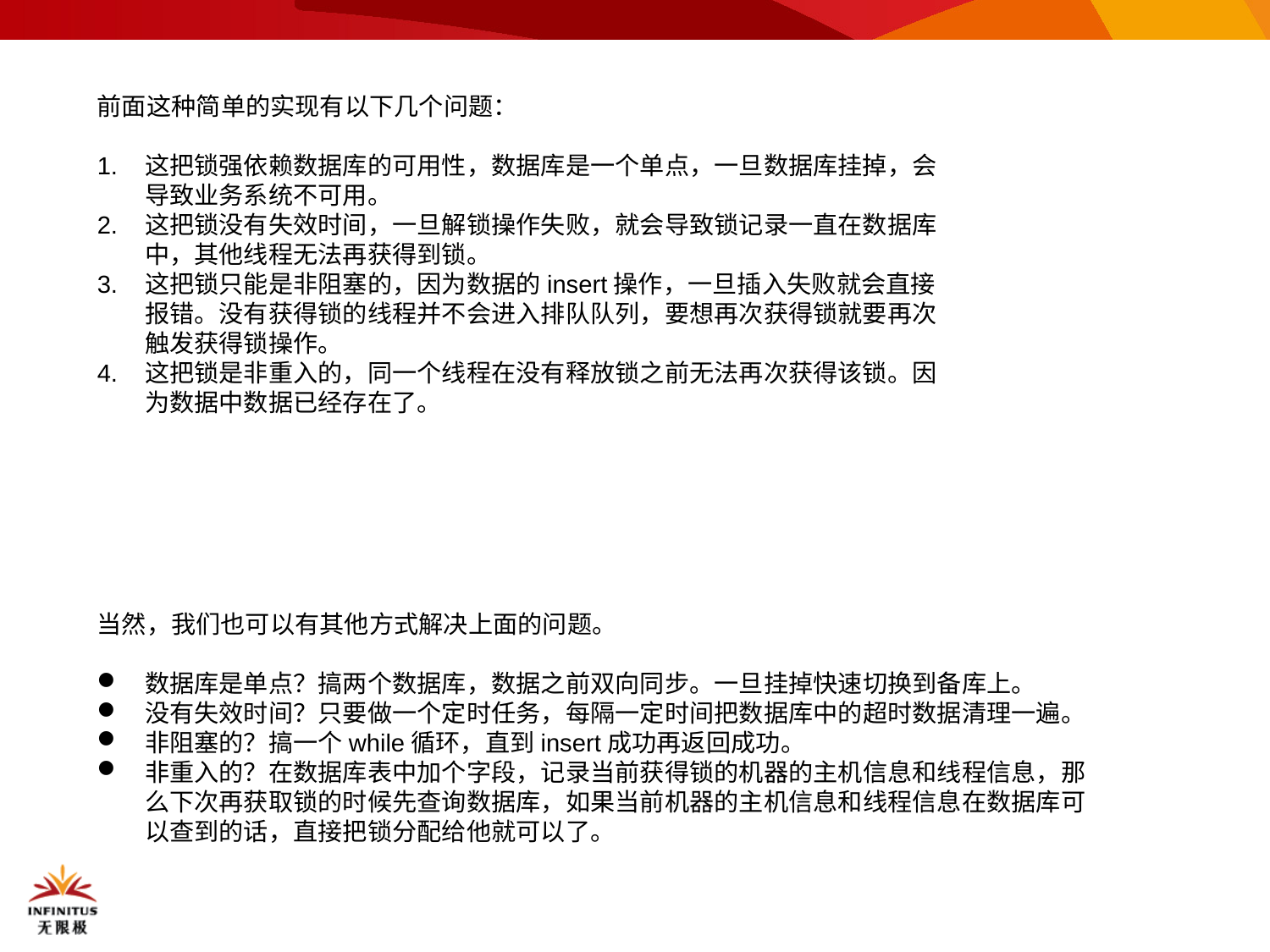

前面这种简单的实现有以下几个问题：

这把锁强依赖数据库的可用性，数据库是一个单点，一旦数据库挂掉，会导致业务系统不可用。
这把锁没有失效时间，一旦解锁操作失败，就会导致锁记录一直在数据库中，其他线程无法再获得到锁。
这把锁只能是非阻塞的，因为数据的insert操作，一旦插入失败就会直接报错。没有获得锁的线程并不会进入排队队列，要想再次获得锁就要再次触发获得锁操作。
这把锁是非重入的，同一个线程在没有释放锁之前无法再次获得该锁。因为数据中数据已经存在了。
当然，我们也可以有其他方式解决上面的问题。

数据库是单点？搞两个数据库，数据之前双向同步。一旦挂掉快速切换到备库上。
没有失效时间？只要做一个定时任务，每隔一定时间把数据库中的超时数据清理一遍。
非阻塞的？搞一个while循环，直到insert成功再返回成功。
非重入的？在数据库表中加个字段，记录当前获得锁的机器的主机信息和线程信息，那么下次再获取锁的时候先查询数据库，如果当前机器的主机信息和线程信息在数据库可以查到的话，直接把锁分配给他就可以了。